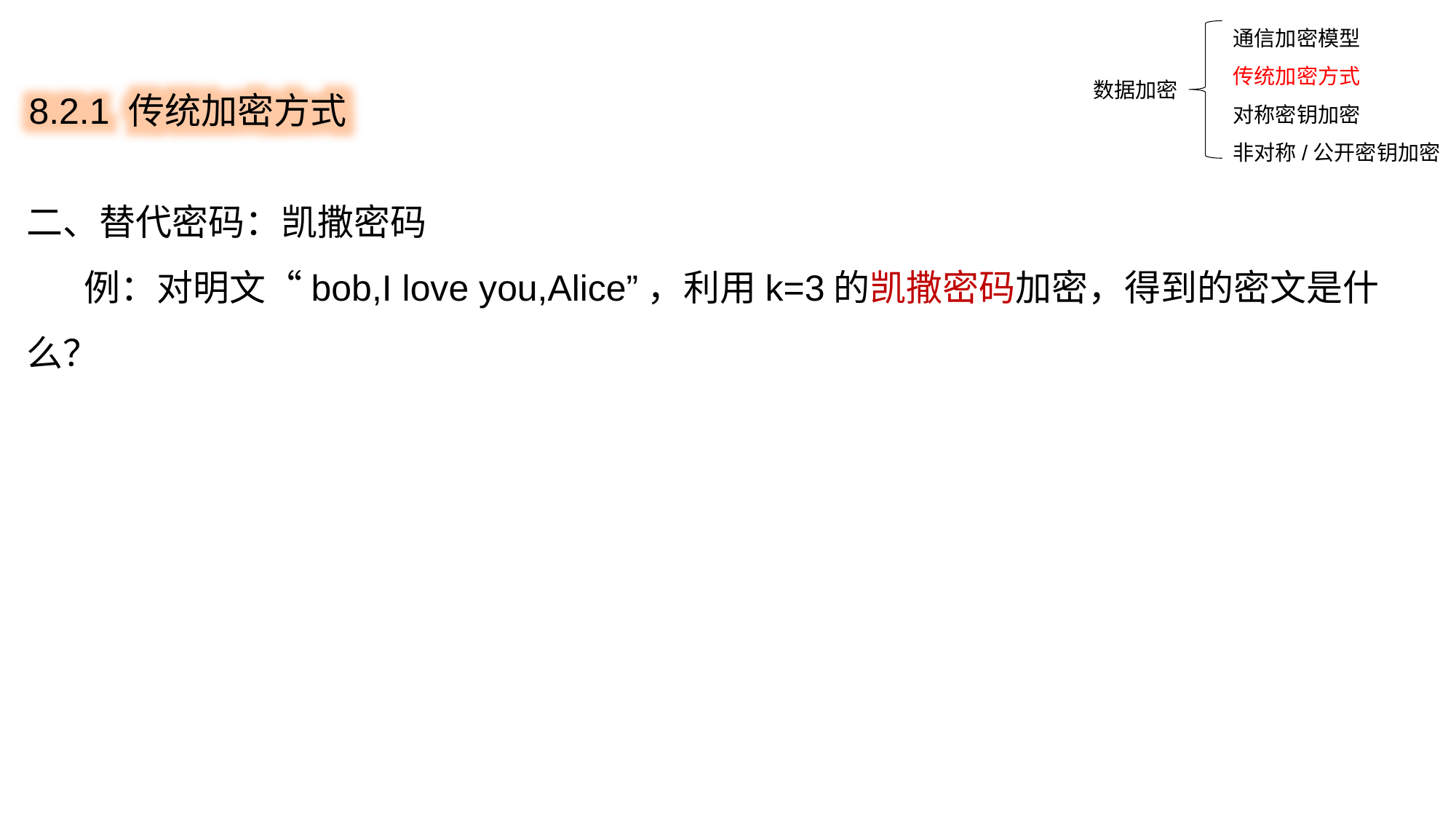

通信加密模型
传统加密方式
对称密钥加密
非对称/公开密钥加密

8.2.1 传统加密方式
数据加密
二、替代密码：凯撒密码
      例：对明文“bob,I love you,Alice”，利用k=3的凯撒密码加密，得到的密文是什么？